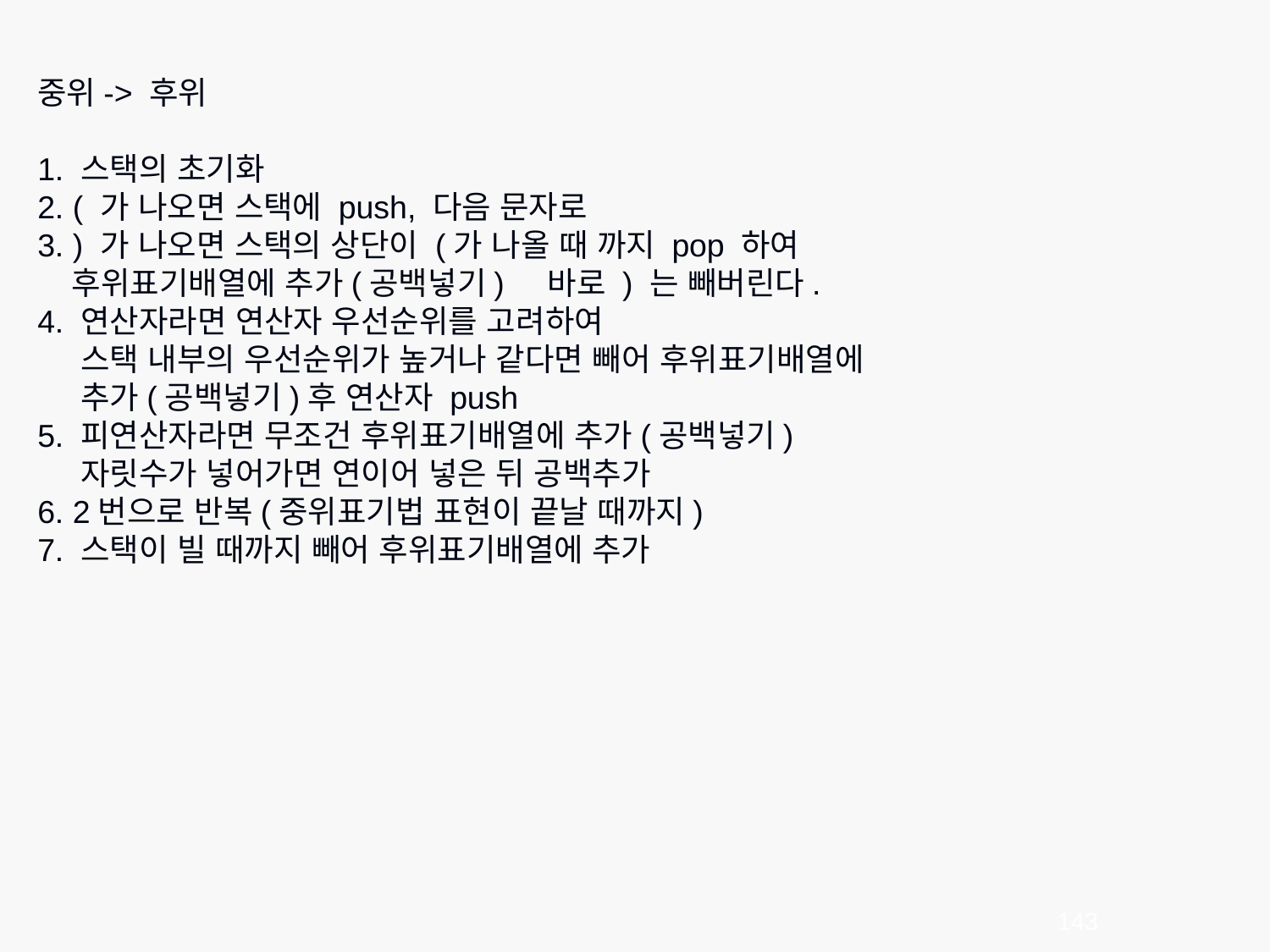

중위-> 후위

1. 스택의 초기화
2. ( 가 나오면 스택에 push, 다음 문자로
3. ) 가 나오면 스택의 상단이 (가 나올 때 까지 pop 하여
   후위표기배열에 추가(공백넣기)    바로 ) 는 빼버린다.
4. 연산자라면 연산자 우선순위를 고려하여
    스택 내부의 우선순위가 높거나 같다면 빼어 후위표기배열에
    추가(공백넣기)후 연산자 push
5. 피연산자라면 무조건 후위표기배열에 추가(공백넣기)
    자릿수가 넣어가면 연이어 넣은 뒤 공백추가
6. 2번으로 반복(중위표기법 표현이 끝날 때까지)
7. 스택이 빌 때까지 빼어 후위표기배열에 추가
143